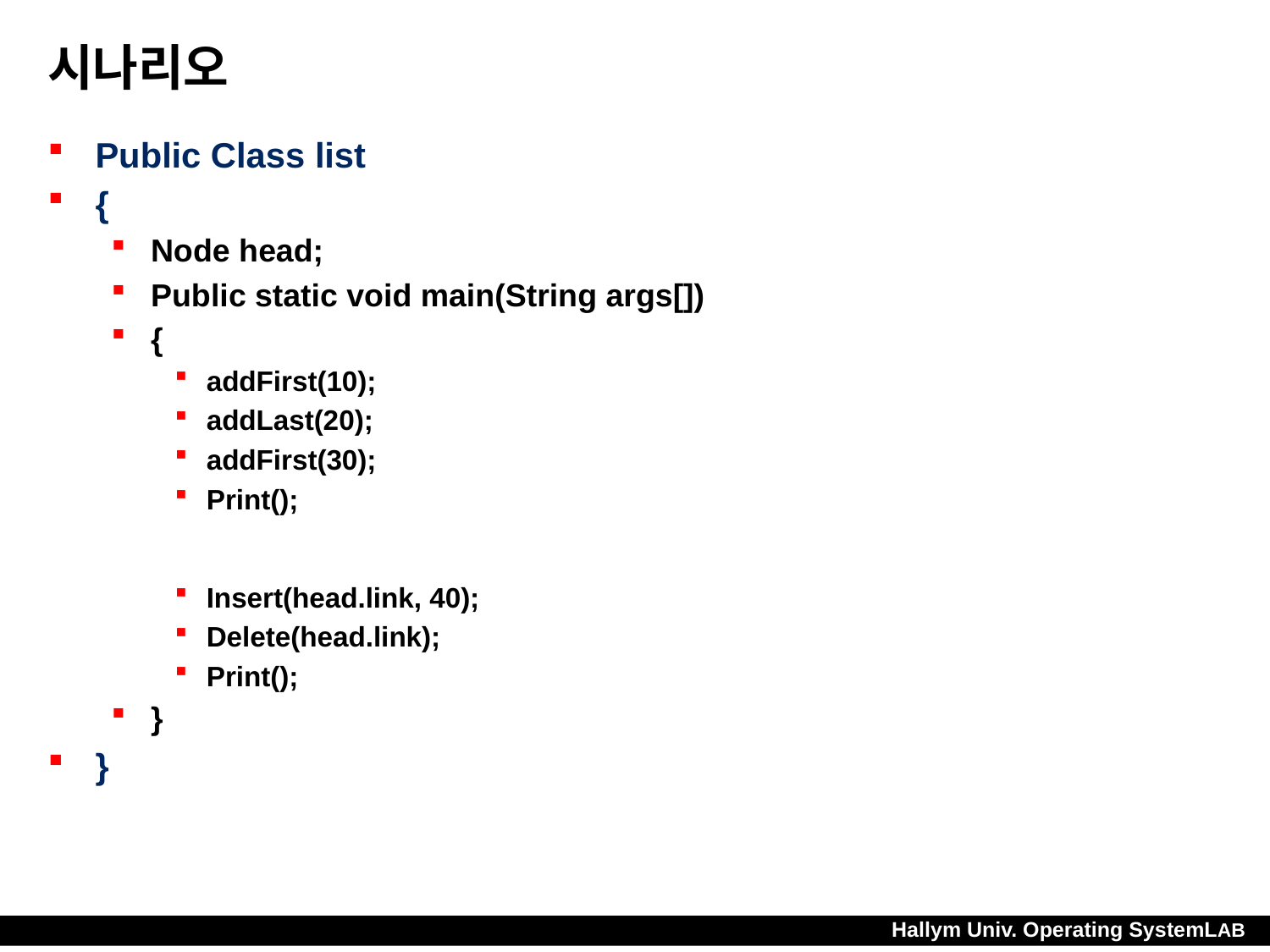

# 시나리오
Public Class list
{
Node head;
Public static void main(String args[])
{
addFirst(10);
addLast(20);
addFirst(30);
Print();

Insert(head.link, 40);
Delete(head.link);
Print();
}
}